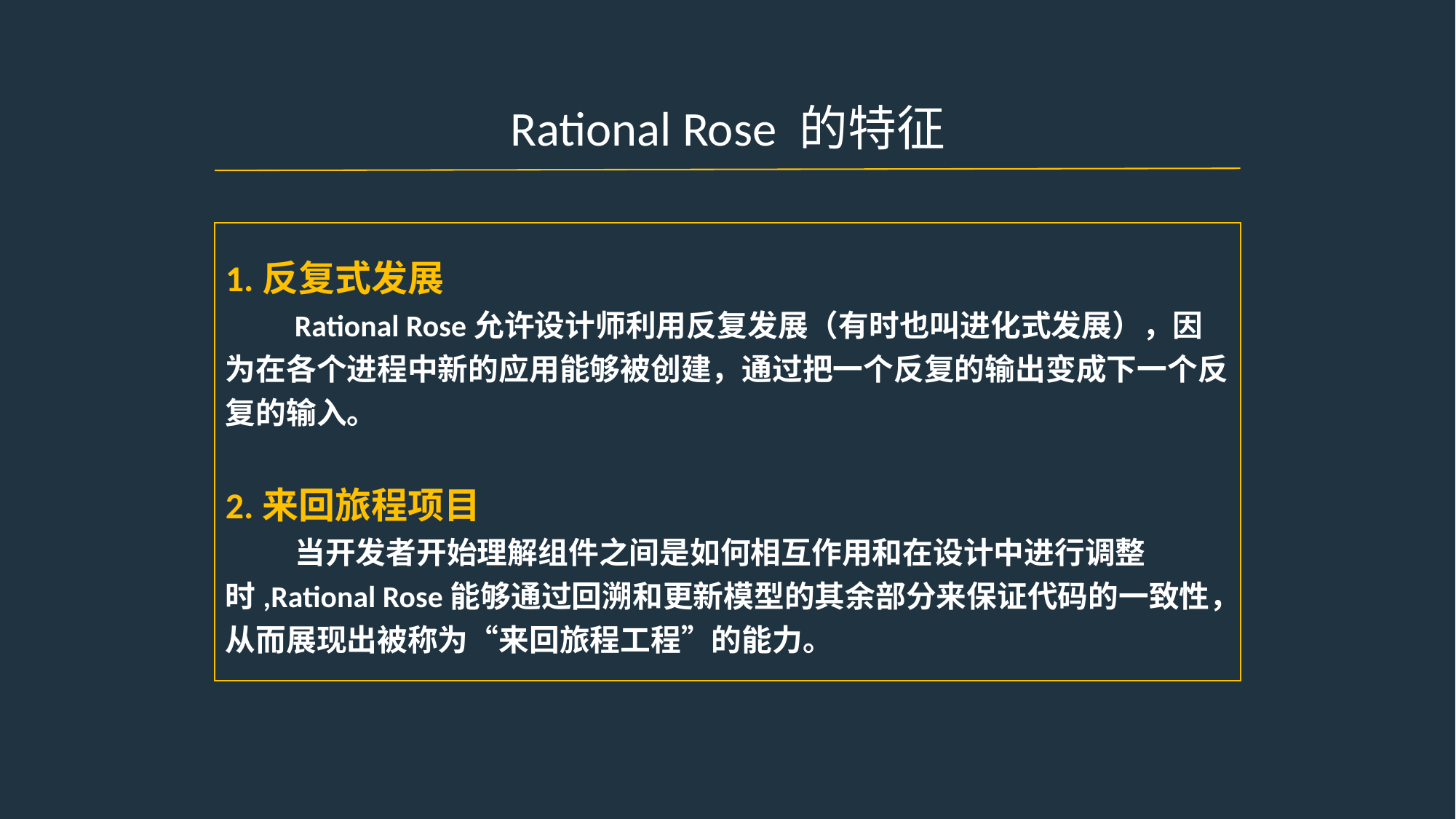

Rational Rose 的特征
1.反复式发展
          Rational Rose允许设计师利用反复发展（有时也叫进化式发展），因为在各个进程中新的应用能够被创建，通过把一个反复的输出变成下一个反复的输入。

2.来回旅程项目
         当开发者开始理解组件之间是如何相互作用和在设计中进行调整时,Rational Rose能够通过回溯和更新模型的其余部分来保证代码的一致性，从而展现出被称为“来回旅程工程”的能力。